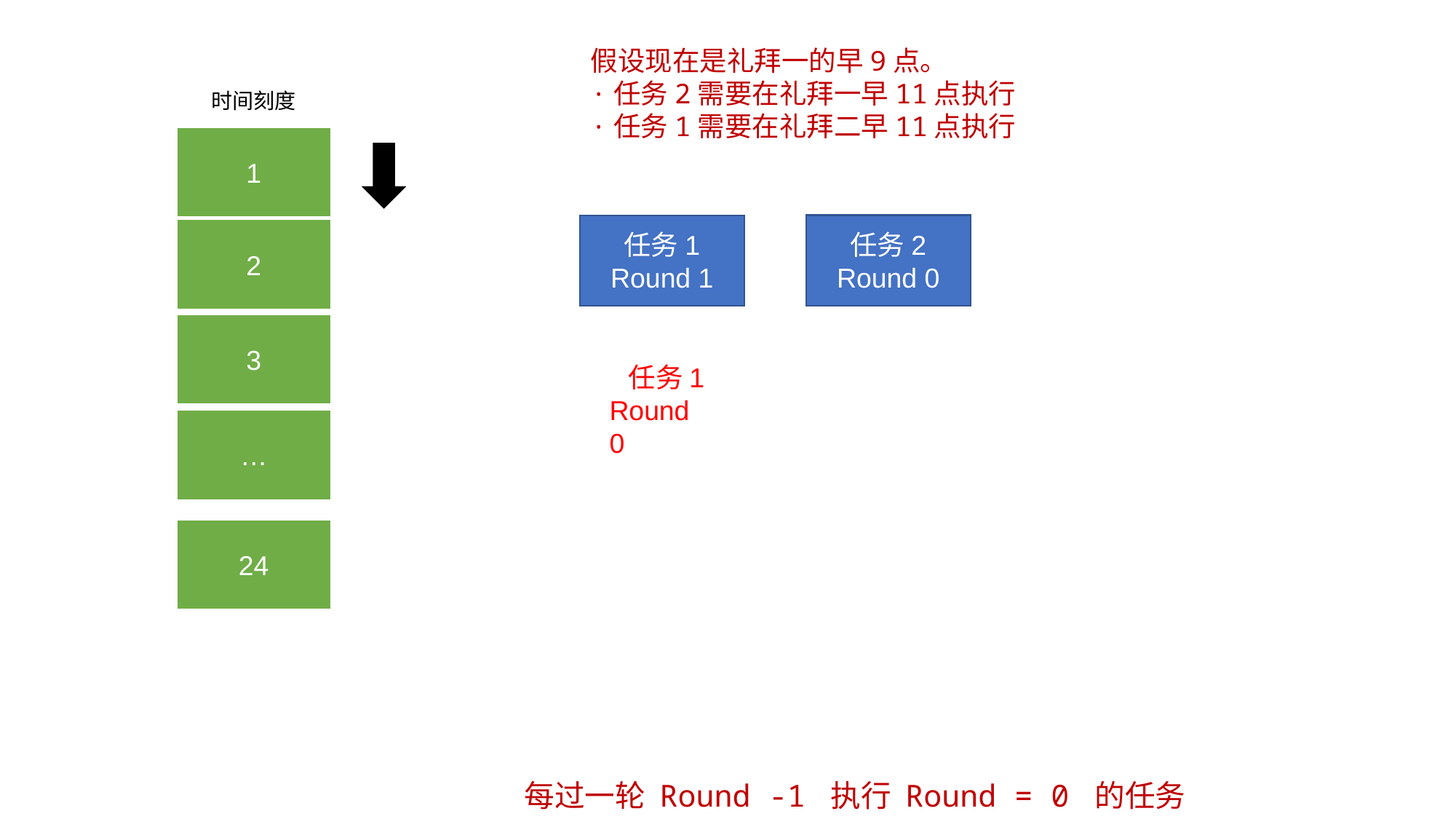

假设现在是礼拜一的早9点。
·任务2需要在礼拜一早11点执行
·任务1需要在礼拜二早11点执行
时间刻度
1

任务2
Round 0
任务1
Round 1
2
3
  任务1
Round 0
…
24
每过一轮 Round -1 执行 Round = 0 的任务